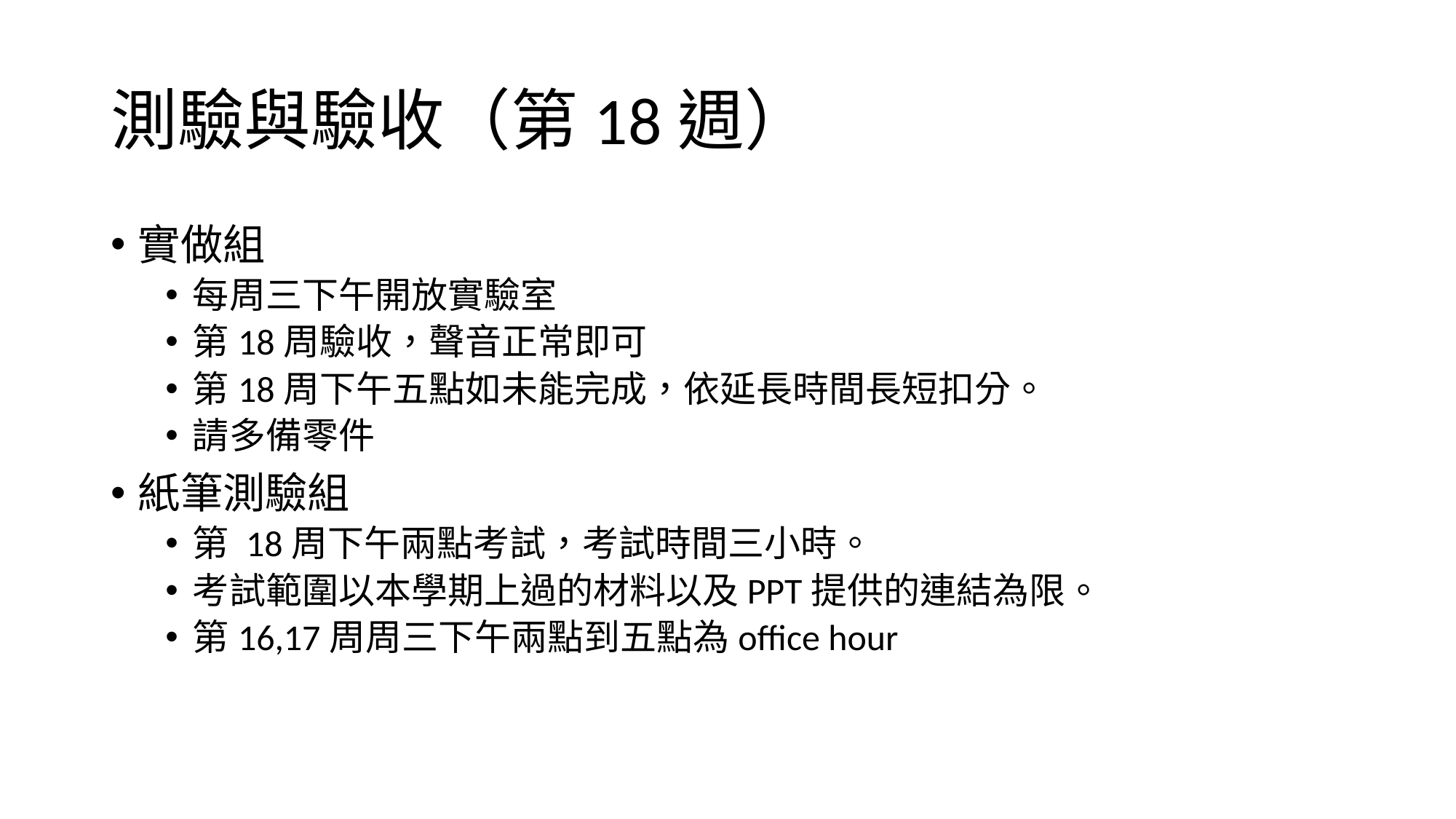

# 測驗與驗收（第18週）
實做組
每周三下午開放實驗室
第18周驗收，聲音正常即可
第18周下午五點如未能完成，依延長時間長短扣分。
請多備零件
紙筆測驗組
第 18周下午兩點考試，考試時間三小時。
考試範圍以本學期上過的材料以及PPT提供的連結為限。
第16,17周周三下午兩點到五點為office hour